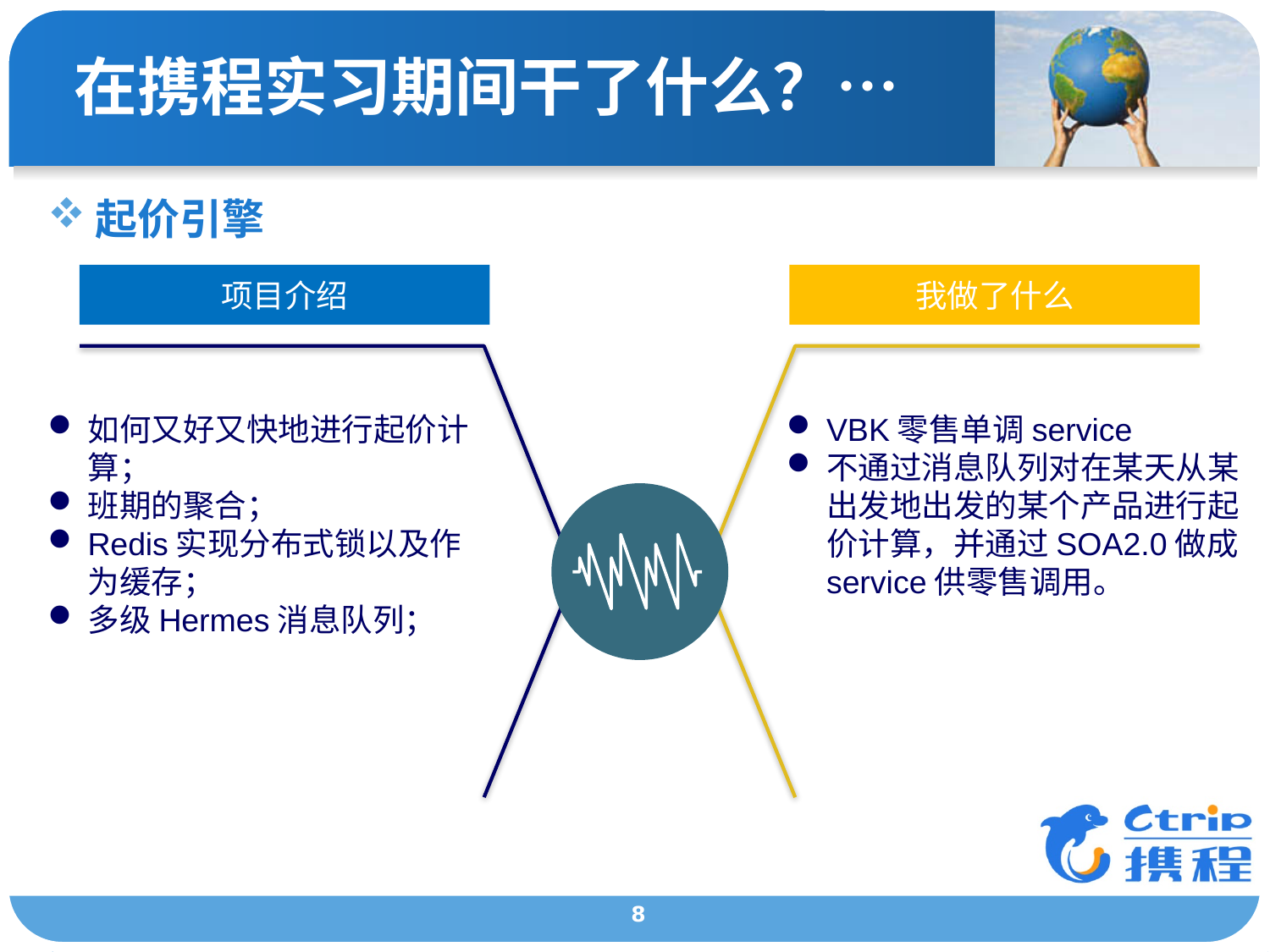

# 在携程实习期间干了什么？…
起价引擎

项目介绍
我做了什么

如何又好又快地进行起价计算；
班期的聚合；
Redis实现分布式锁以及作为缓存；
多级Hermes消息队列；
VBK零售单调service
不通过消息队列对在某天从某出发地出发的某个产品进行起价计算，并通过SOA2.0做成service供零售调用。

8